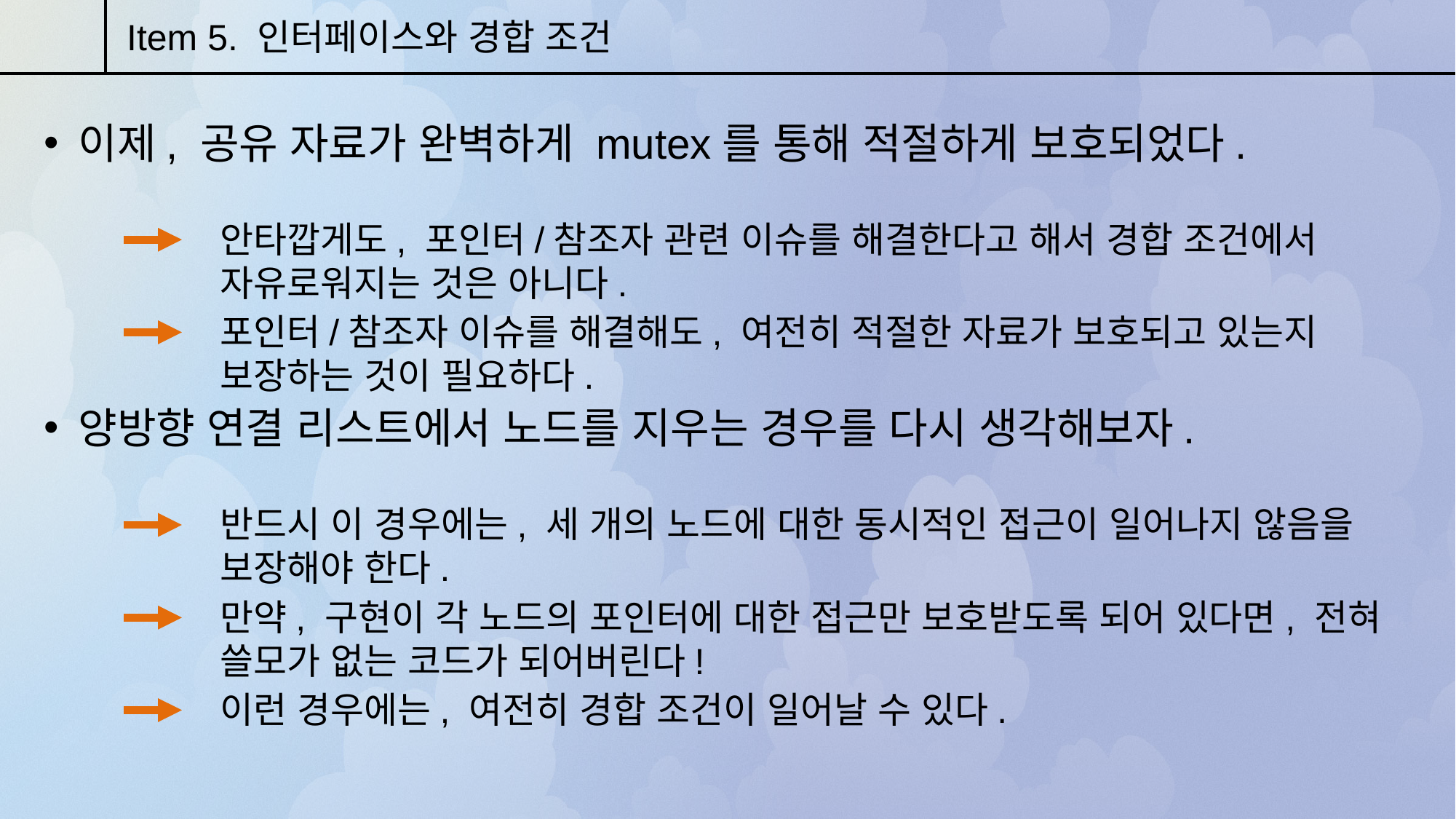

Item 5. 인터페이스와 경합 조건
이제, 공유 자료가 완벽하게 mutex를 통해 적절하게 보호되었다.
안타깝게도, 포인터/참조자 관련 이슈를 해결한다고 해서 경합 조건에서 자유로워지는 것은 아니다.
포인터/참조자 이슈를 해결해도, 여전히 적절한 자료가 보호되고 있는지 보장하는 것이 필요하다.
양방향 연결 리스트에서 노드를 지우는 경우를 다시 생각해보자.
반드시 이 경우에는, 세 개의 노드에 대한 동시적인 접근이 일어나지 않음을 보장해야 한다.
만약, 구현이 각 노드의 포인터에 대한 접근만 보호받도록 되어 있다면, 전혀 쓸모가 없는 코드가 되어버린다!
이런 경우에는, 여전히 경합 조건이 일어날 수 있다.